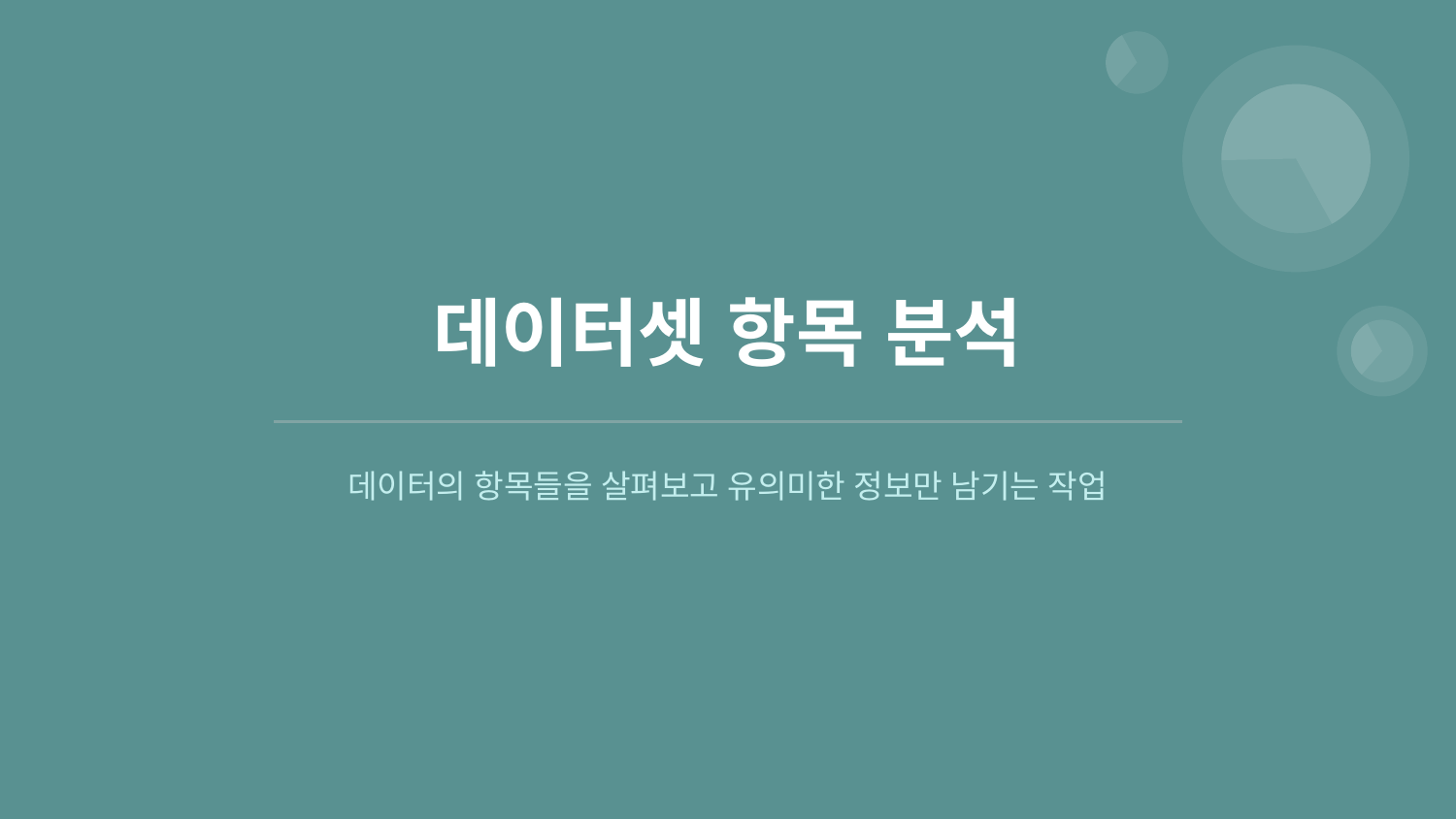

# 데이터셋 항목 분석
데이터의 항목들을 살펴보고 유의미한 정보만 남기는 작업